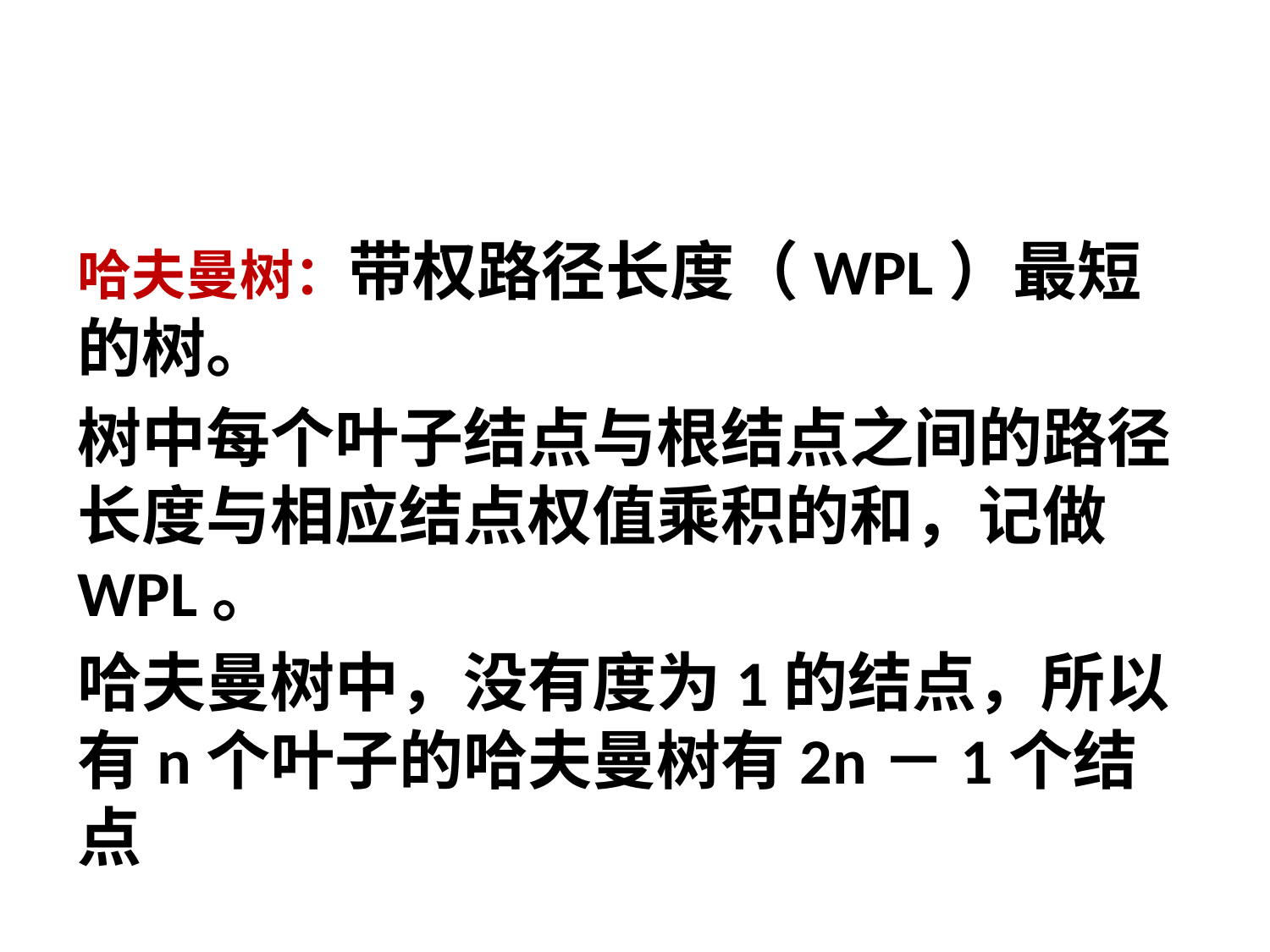

哈夫曼树：带权路径长度（WPL）最短的树。
树中每个叶子结点与根结点之间的路径长度与相应结点权值乘积的和，记做WPL。
哈夫曼树中，没有度为1的结点，所以有n个叶子的哈夫曼树有2n－1个结点

#